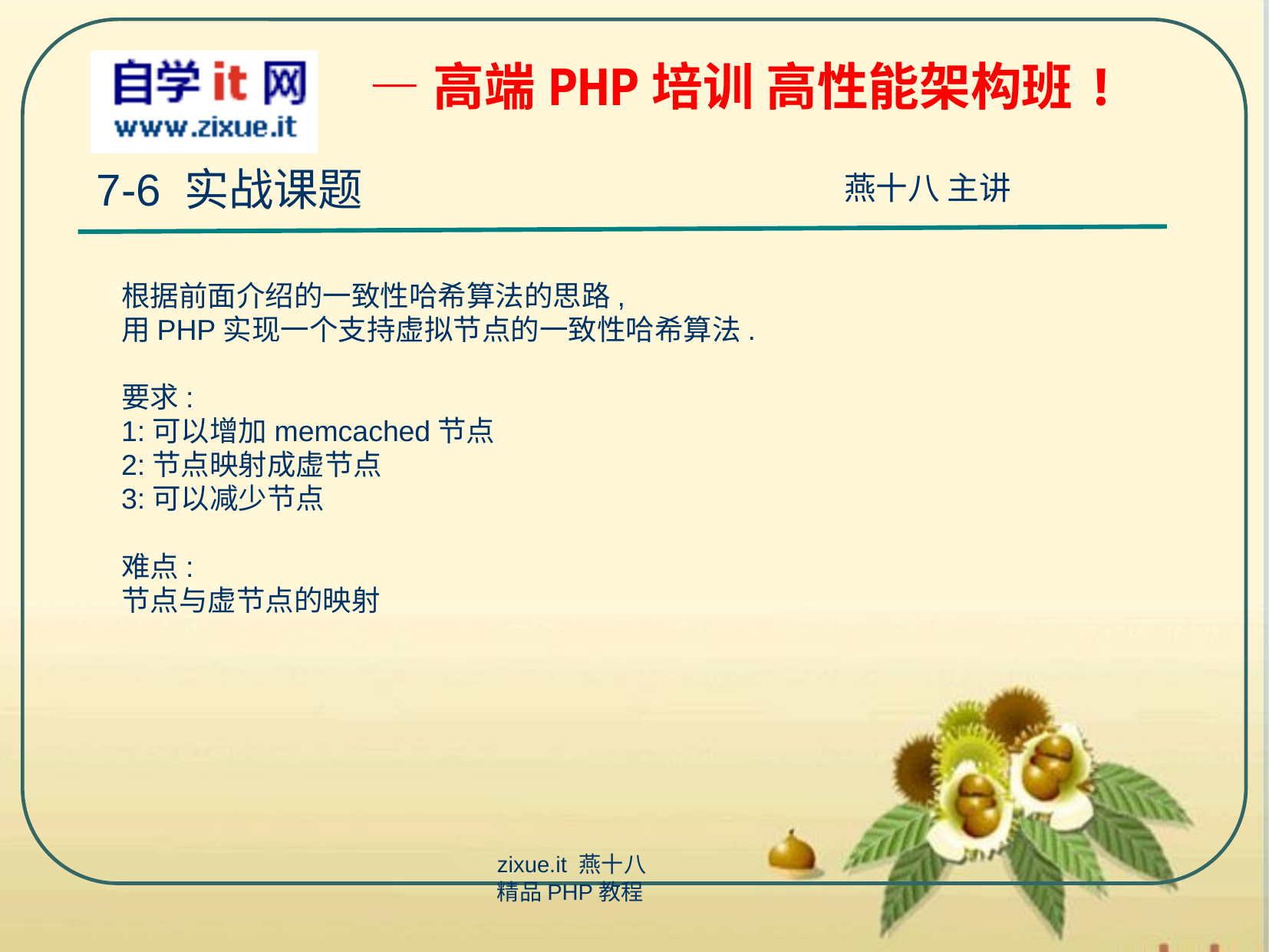

7-6 实战课题
根据前面介绍的一致性哈希算法的思路,
用PHP实现一个支持虚拟节点的一致性哈希算法.

要求:
1:可以增加memcached节点
2:节点映射成虚节点
3:可以减少节点

难点:
节点与虚节点的映射
zixue.it 燕十八
精品PHP教程